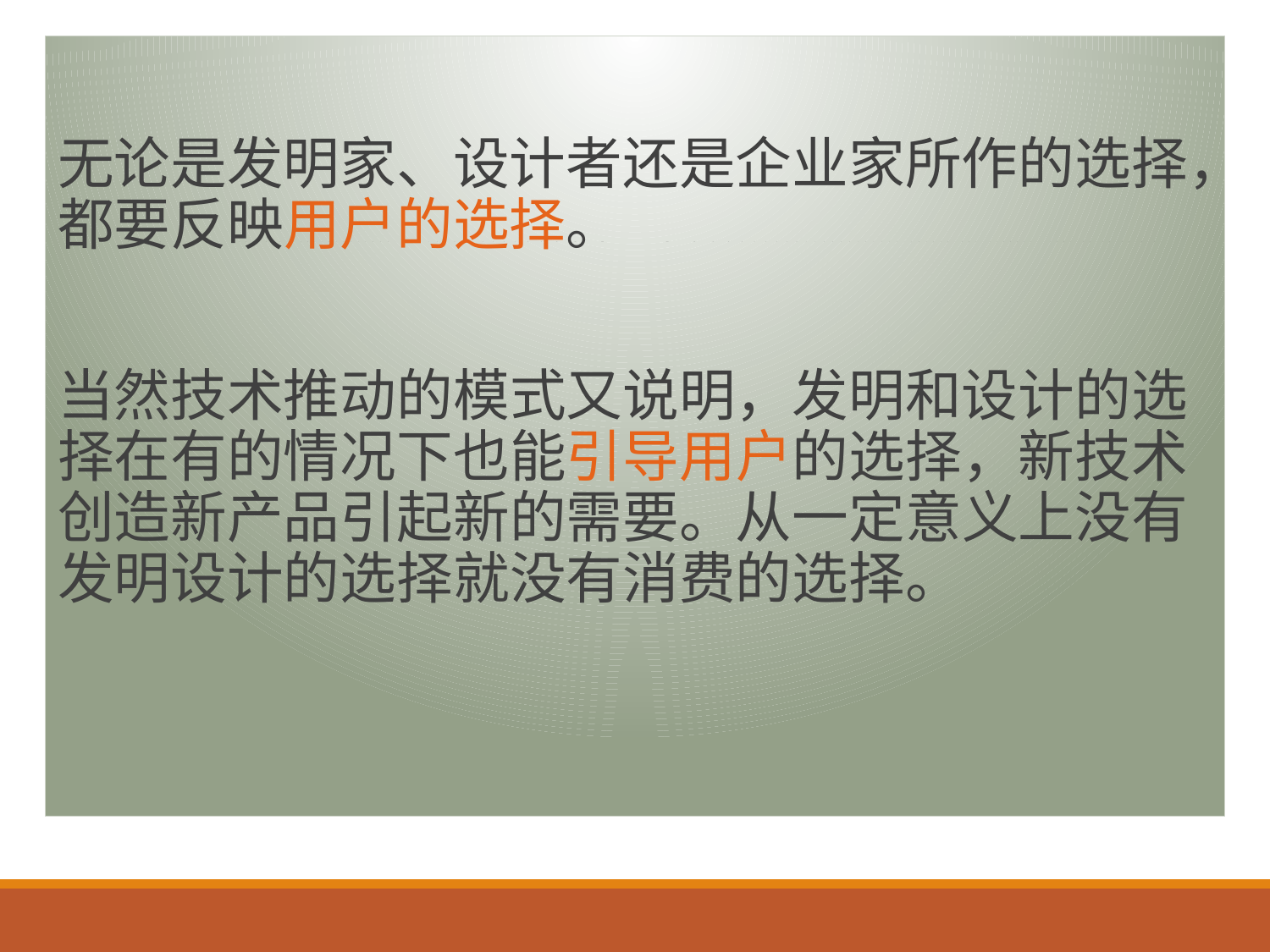

无论是发明家、设计者还是企业家所作的选择，都要反映用户的选择。

当然技术推动的模式又说明，发明和设计的选择在有的情况下也能引导用户的选择，新技术创造新产品引起新的需要。从一定意义上没有发明设计的选择就没有消费的选择。